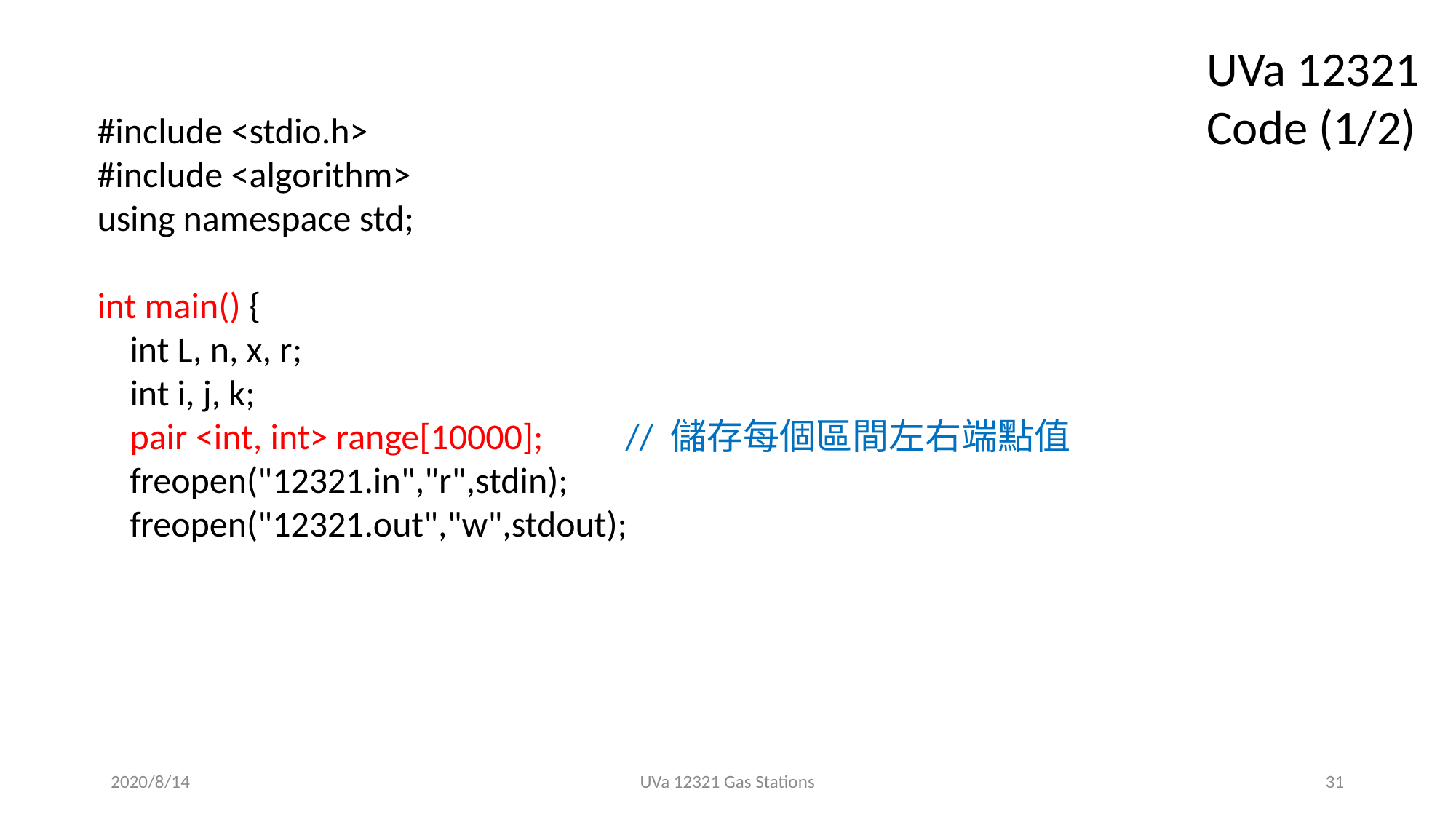

UVa 12321 Code (1/2)
#include <stdio.h>
#include <algorithm>
using namespace std;

int main() {
    int L, n, x, r;
    int i, j, k;
    pair <int, int> range[10000];          // 儲存每個區間左右端點值
    freopen("12321.in","r",stdin);
    freopen("12321.out","w",stdout);
2020/8/14
UVa 12321 Gas Stations
31